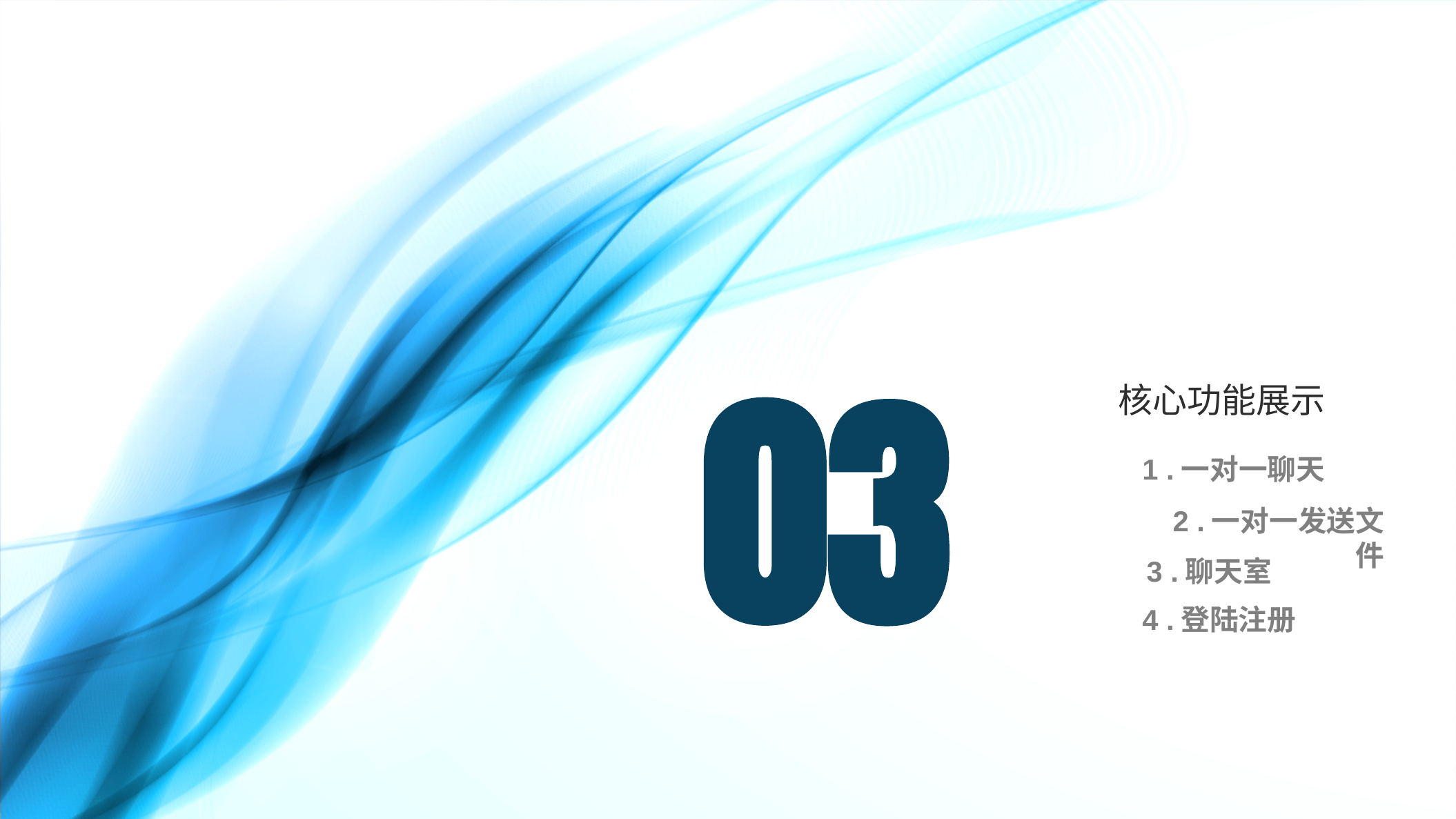

03
核心功能展示
1 .一对一聊天
2 .一对一发送文件
3 .聊天室
4 .登陆注册